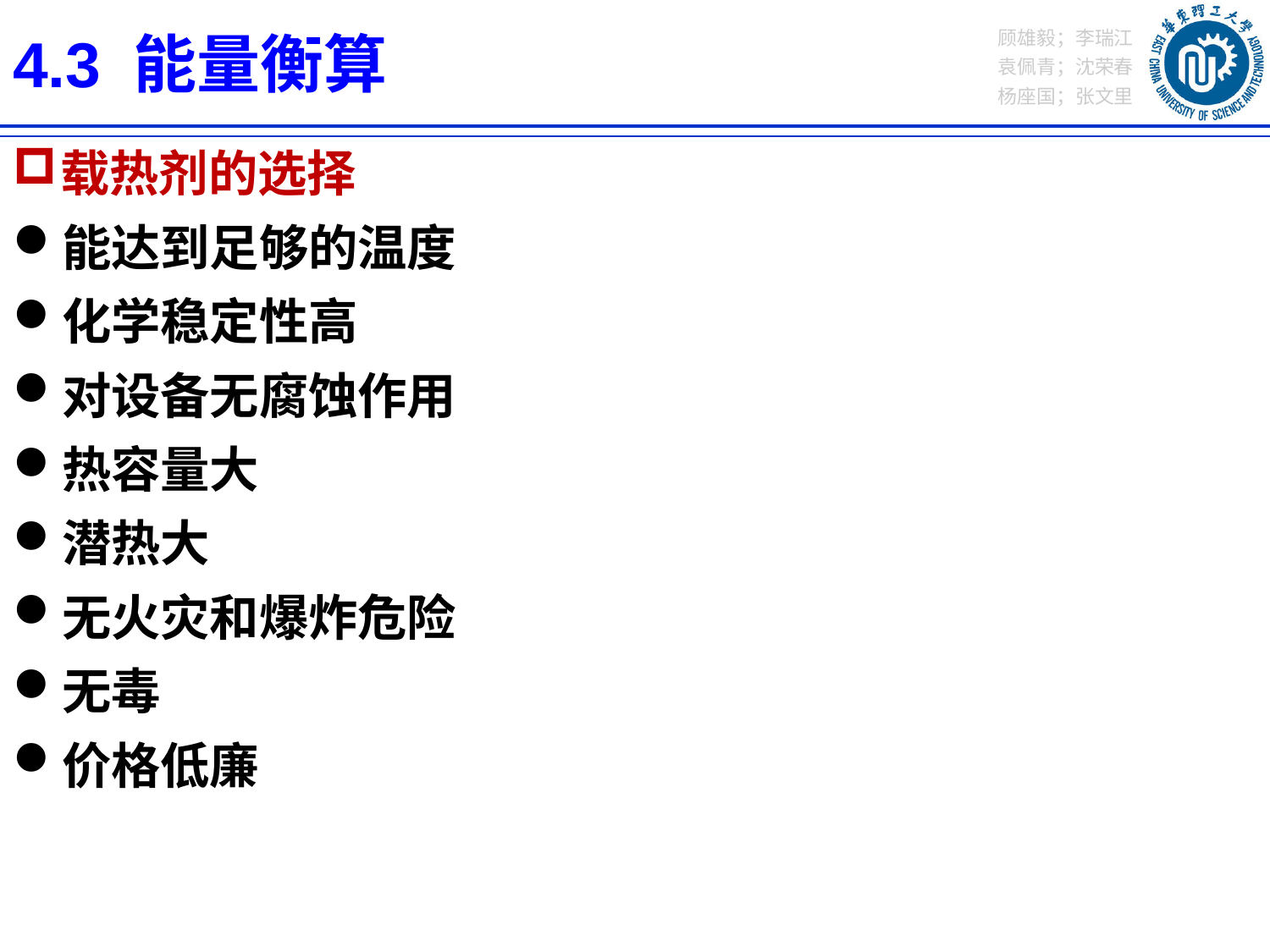

4.3 能量衡算
载热剂的选择
能达到足够的温度
化学稳定性高
对设备无腐蚀作用
热容量大
潜热大
无火灾和爆炸危险
无毒
价格低廉